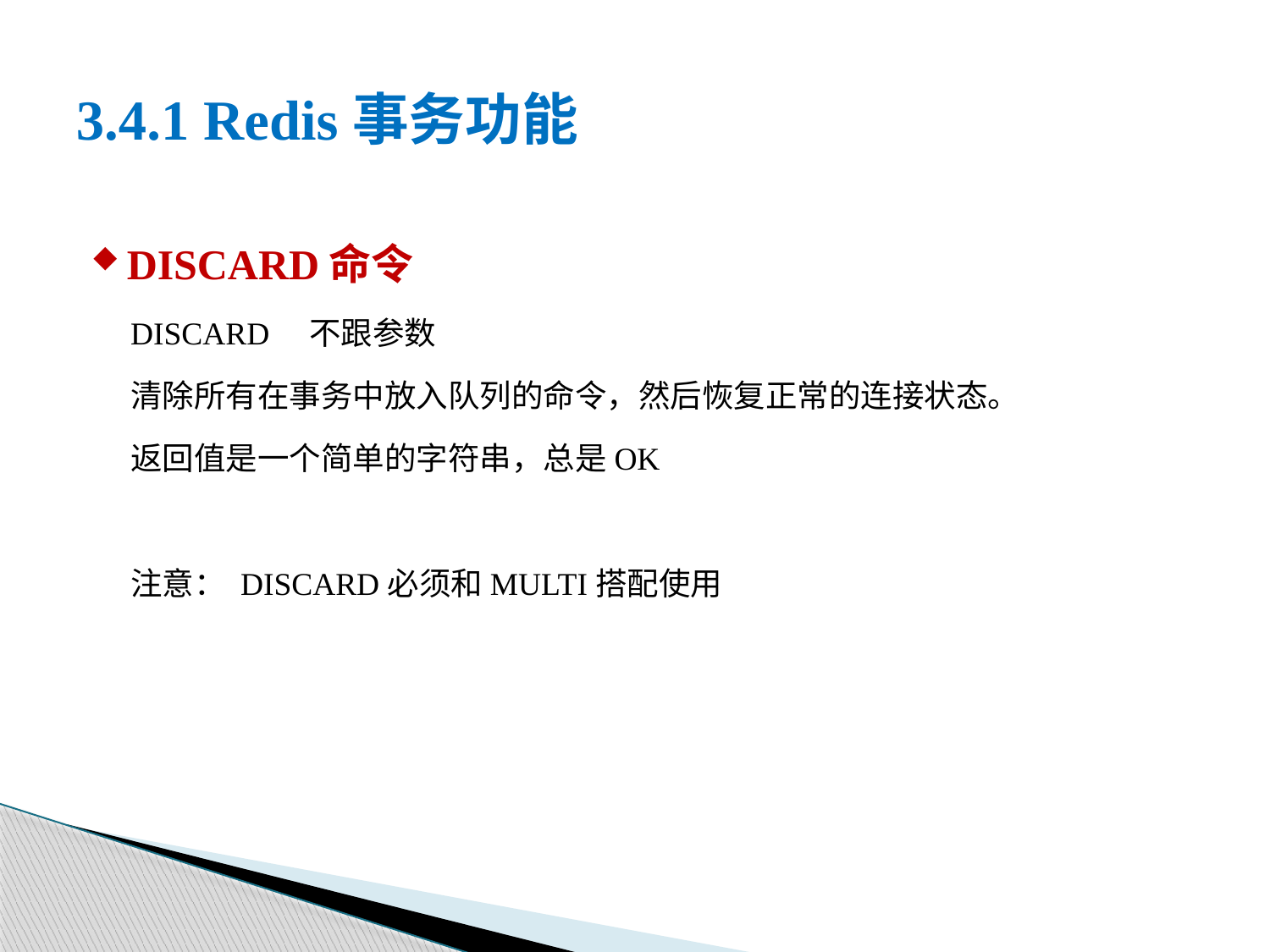

# 3.4.1 Redis事务功能
DISCARD命令
DISCARD    不跟参数
清除所有在事务中放入队列的命令，然后恢复正常的连接状态。
返回值是一个简单的字符串，总是OK

注意： DISCARD必须和multi搭配使用